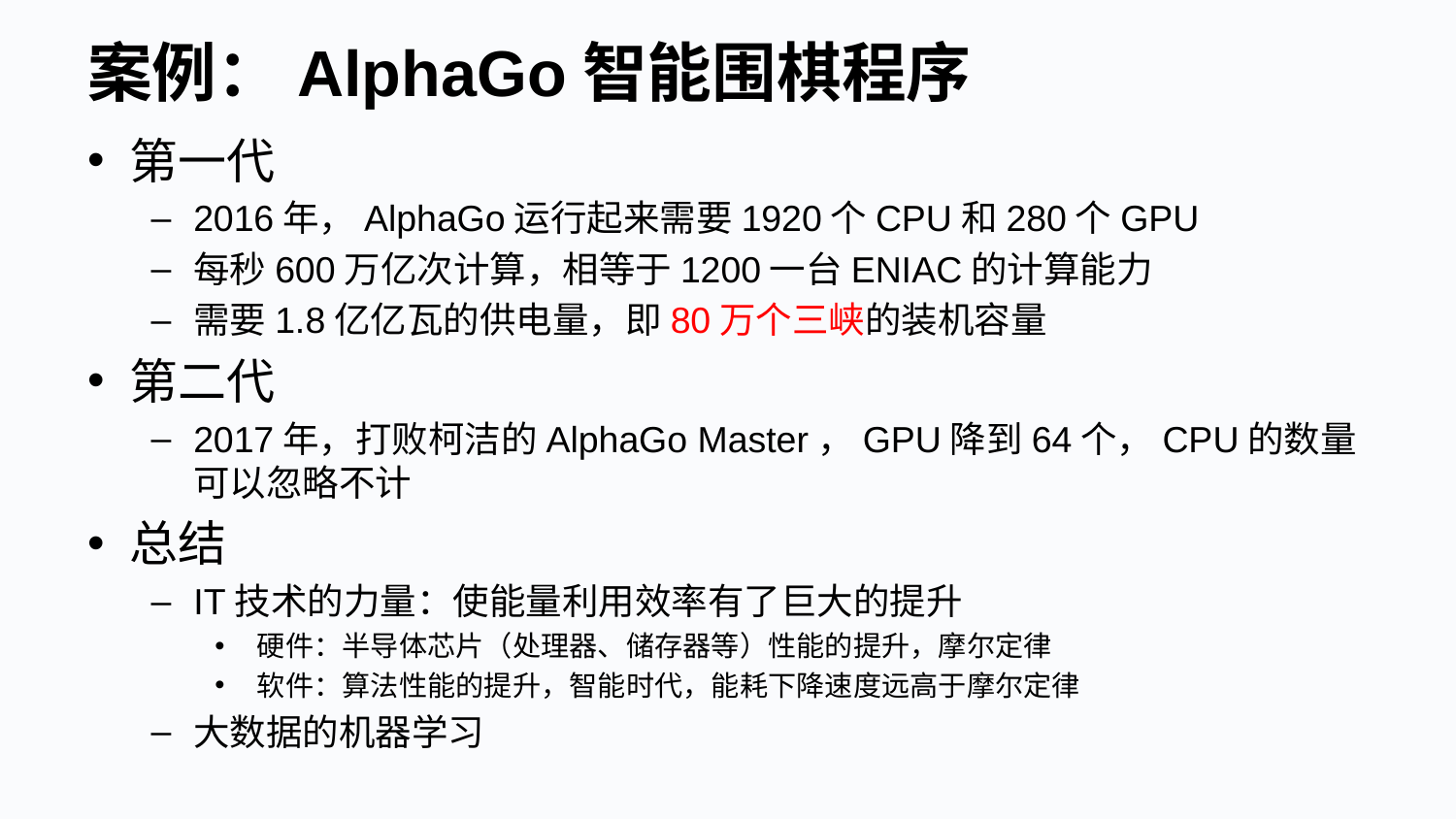

# 案例：AlphaGo智能围棋程序
第一代
2016年，AlphaGo运行起来需要1920个CPU和280个GPU
每秒600万亿次计算，相等于1200一台ENIAC的计算能力
需要1.8亿亿瓦的供电量，即80万个三峡的装机容量
第二代
2017年，打败柯洁的AlphaGo Master，GPU降到64个，CPU的数量可以忽略不计
总结
IT技术的力量：使能量利用效率有了巨大的提升
硬件：半导体芯片（处理器、储存器等）性能的提升，摩尔定律
软件：算法性能的提升，智能时代，能耗下降速度远高于摩尔定律
大数据的机器学习